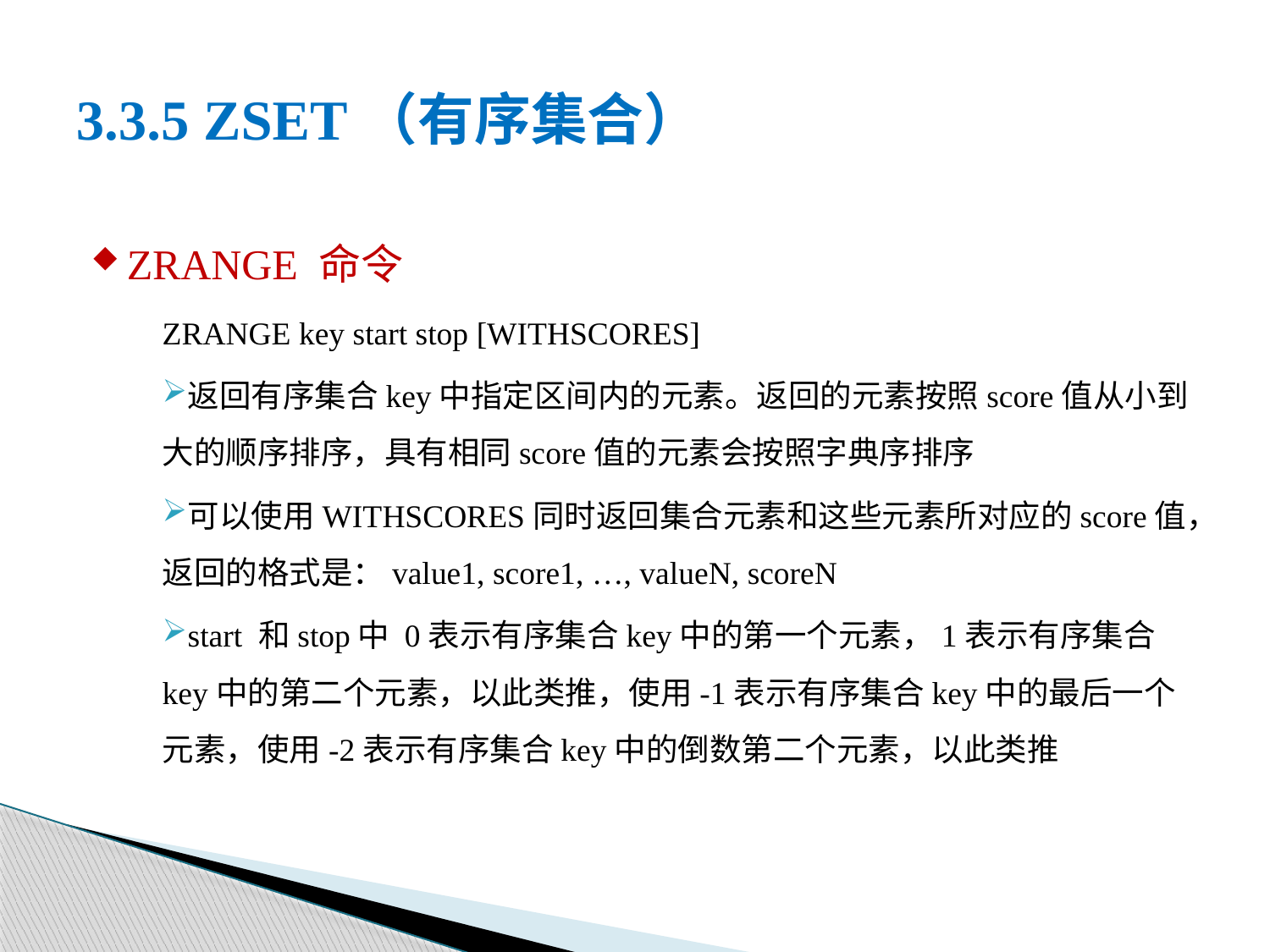

# 3.3.5 ZSET（有序集合）
ZRANGE 命令
ZRANGE key start stop [WITHSCORES]
返回有序集合key中指定区间内的元素。返回的元素按照score值从小到大的顺序排序，具有相同score值的元素会按照字典序排序
可以使用WITHSCORES同时返回集合元素和这些元素所对应的score值，返回的格式是：value1, score1, …, valueN, scoreN
start 和stop中 0表示有序集合key中的第一个元素，1表示有序集合key中的第二个元素，以此类推，使用-1表示有序集合key中的最后一个元素，使用-2表示有序集合key中的倒数第二个元素，以此类推